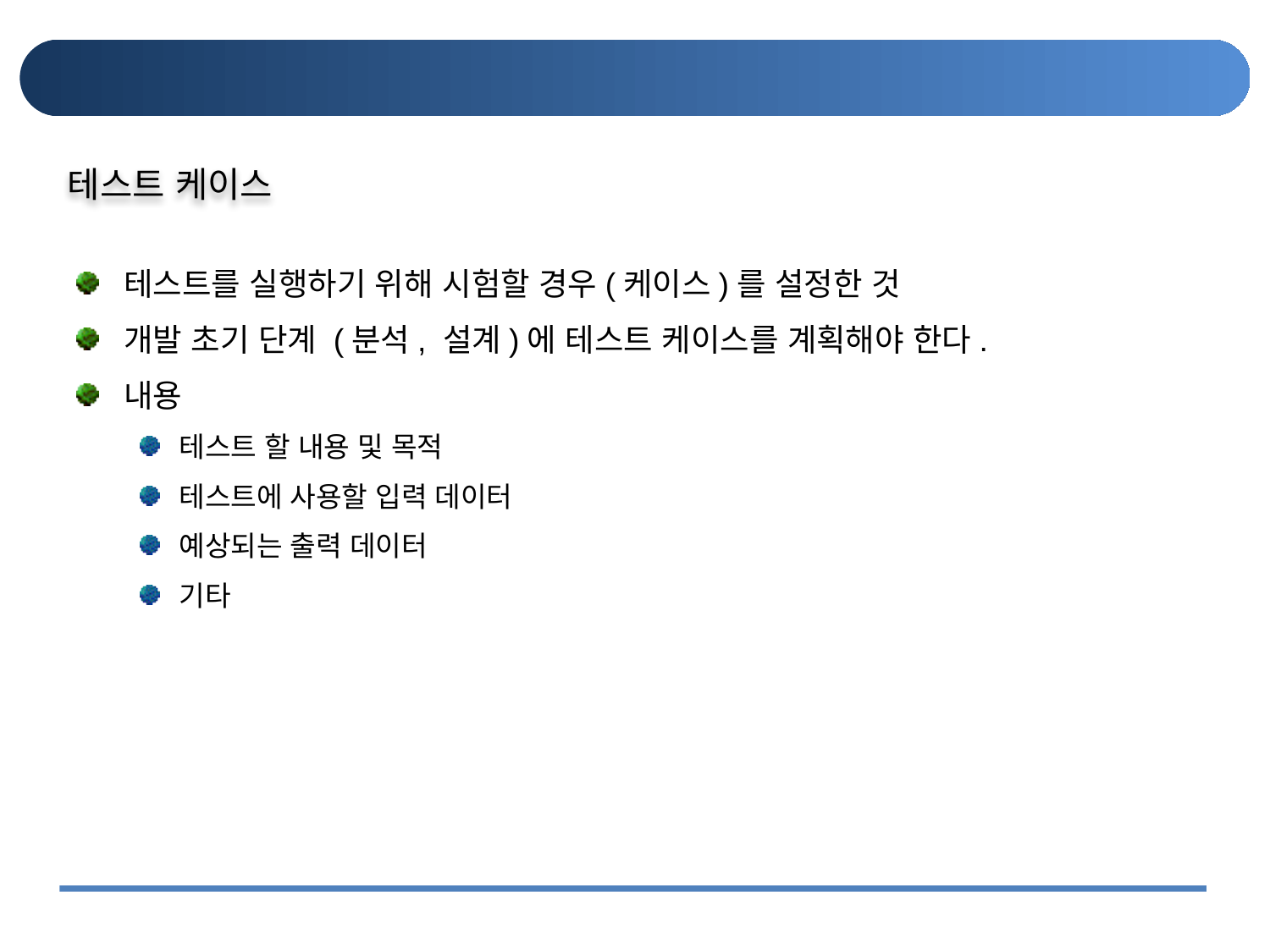

#
테스트 케이스
테스트를 실행하기 위해 시험할 경우(케이스)를 설정한 것
개발 초기 단계 (분석, 설계)에 테스트 케이스를 계획해야 한다.
내용
테스트 할 내용 및 목적
테스트에 사용할 입력 데이터
예상되는 출력 데이터
기타